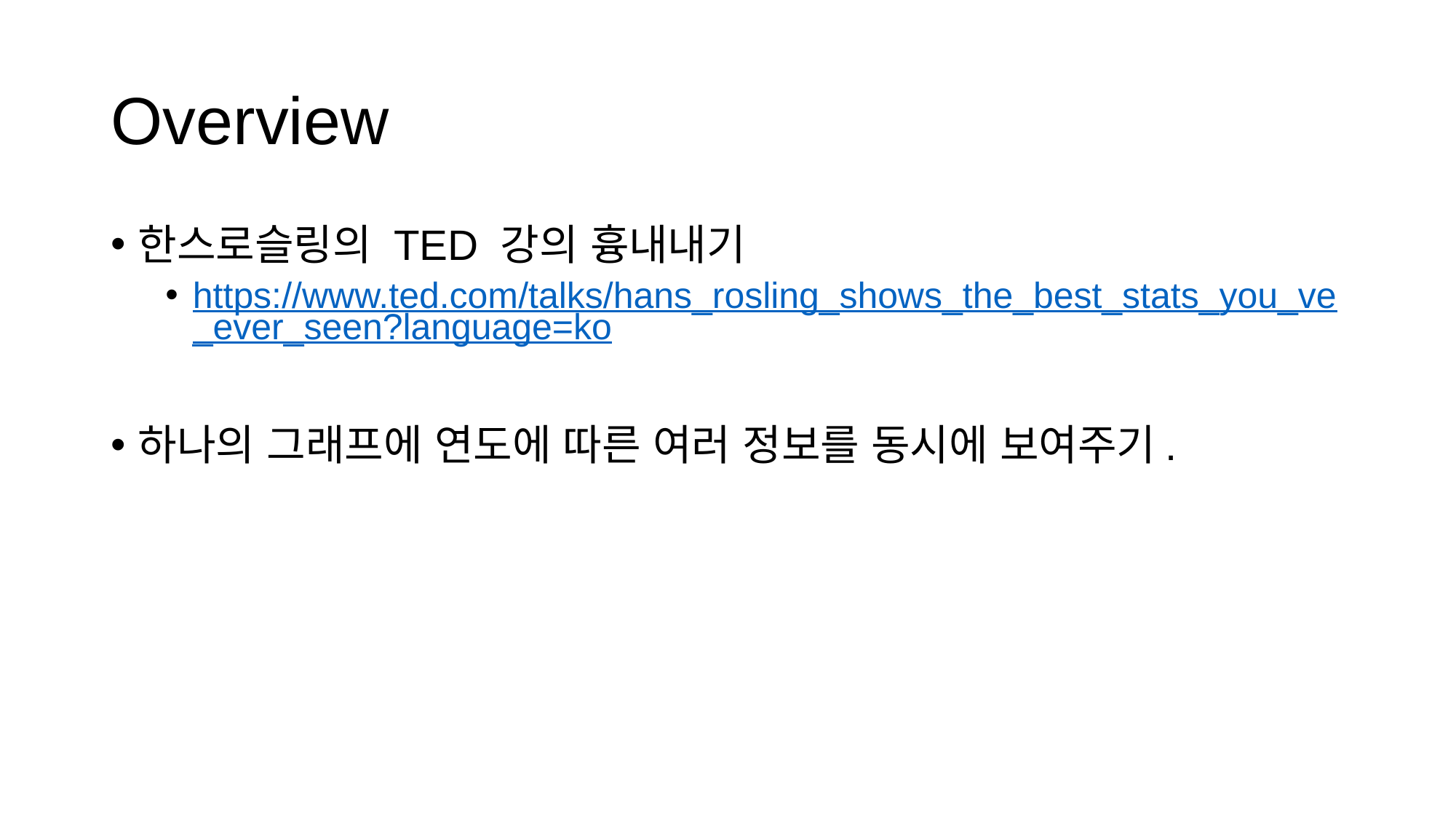

# Overview
한스로슬링의 TED 강의 흉내내기
https://www.ted.com/talks/hans_rosling_shows_the_best_stats_you_ve_ever_seen?language=ko

하나의 그래프에 연도에 따른 여러 정보를 동시에 보여주기.